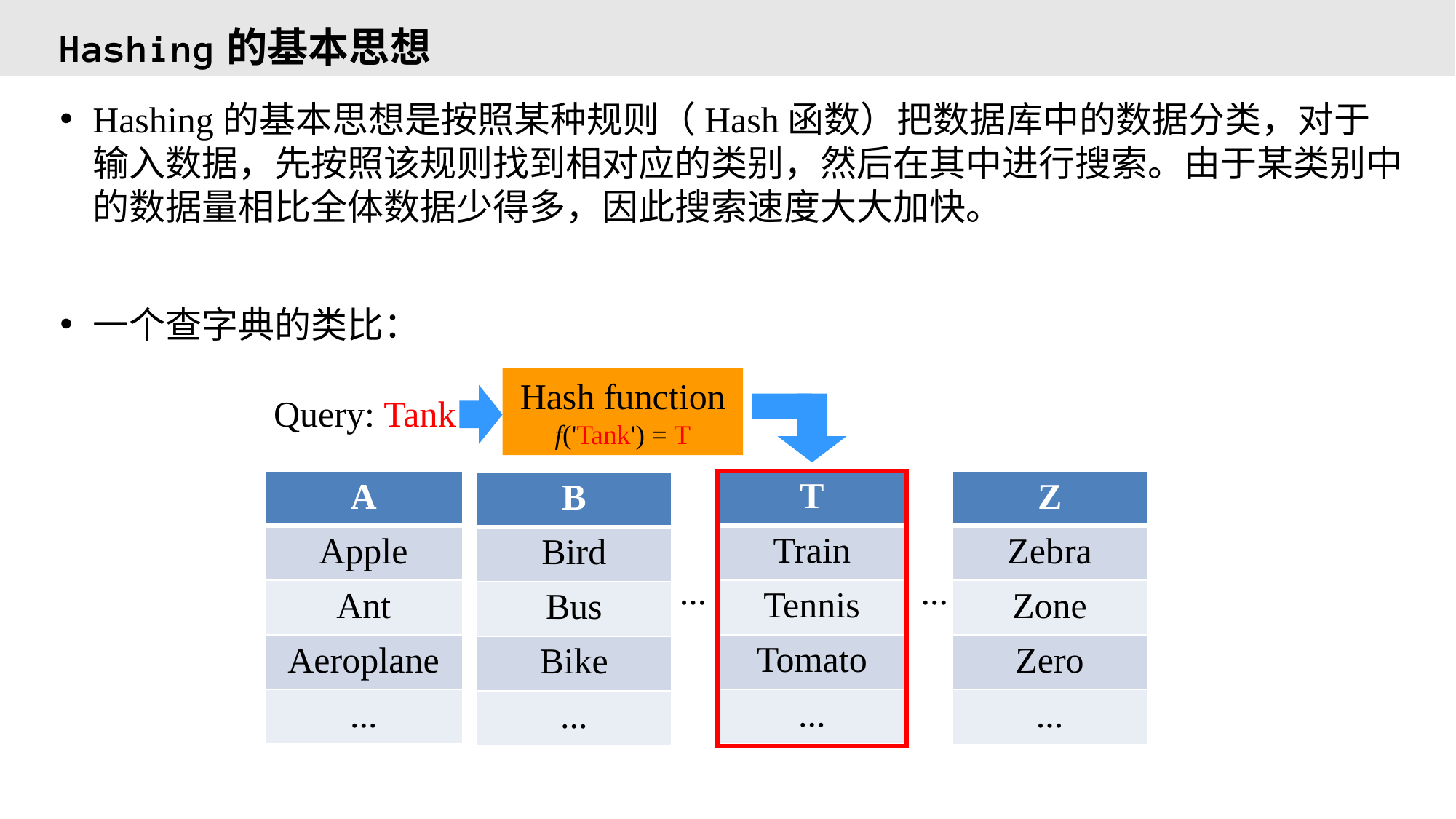

# Hashing的基本思想
Hashing的基本思想是按照某种规则（Hash函数）把数据库中的数据分类，对于输入数据，先按照该规则找到相对应的类别，然后在其中进行搜索。由于某类别中的数据量相比全体数据少得多，因此搜索速度大大加快。

一个查字典的类比：

Hash function
f('Tank') = T
Query: Tank

| T |
| --- |
| Train |
| Tennis |
| Tomato |
| ... |
| A |
| --- |
| Apple |
| Ant |
| Aeroplane |
| ... |
| Z |
| --- |
| Zebra |
| Zone |
| Zero |
| ... |

| B |
| --- |
| Bird |
| Bus |
| Bike |
| ... |
...
...
3